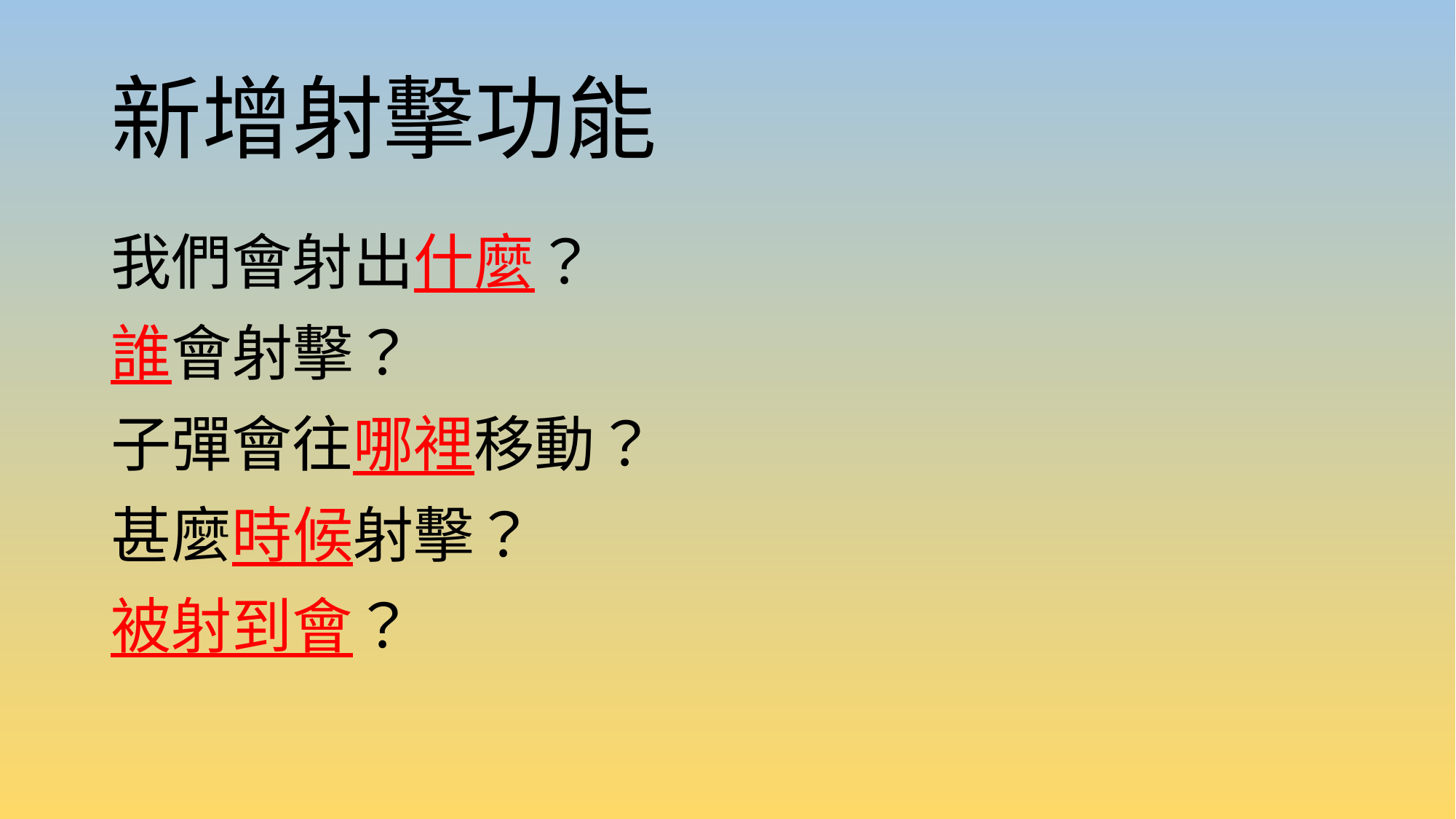

# 新增射擊功能
我們會射出什麼？
誰會射擊？
子彈會往哪裡移動？
甚麼時候射擊？
被射到會？